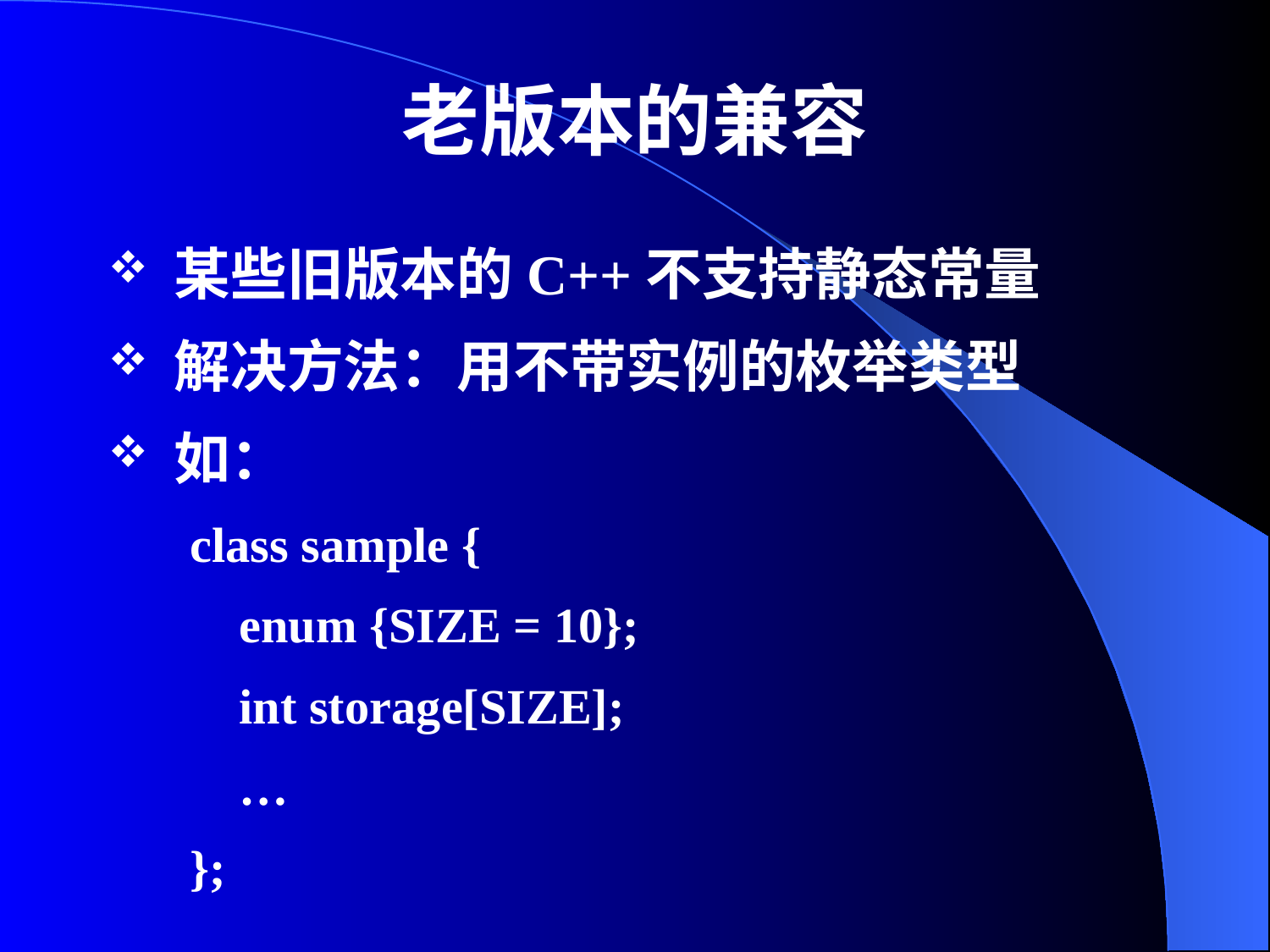

# 老版本的兼容
某些旧版本的C++不支持静态常量
解决方法：用不带实例的枚举类型
如：
class sample {
    enum {SIZE = 10};
    int storage[SIZE];
    …
};